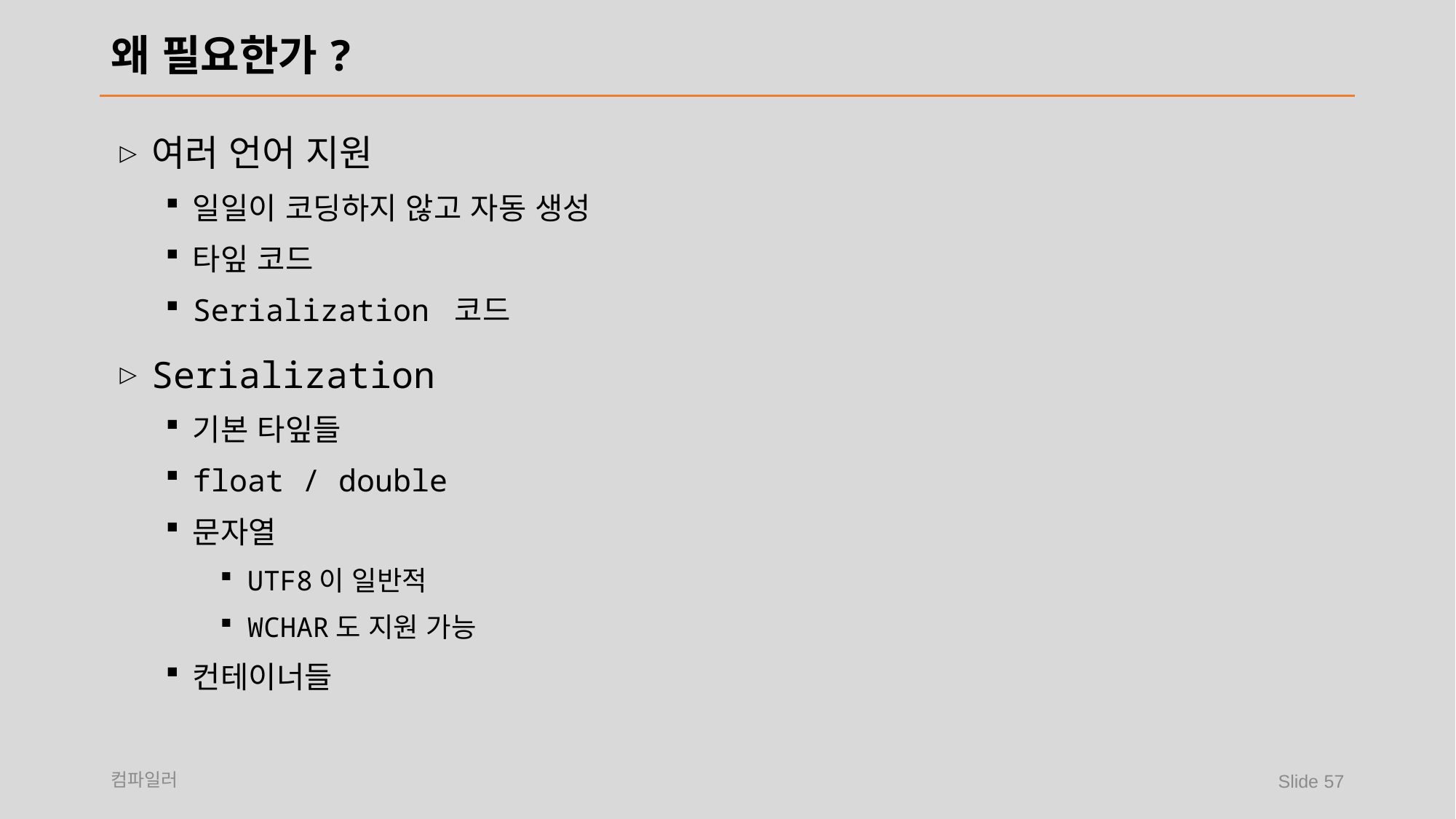

# 왜 필요한가?
여러 언어 지원
일일이 코딩하지 않고 자동 생성
타잎 코드
Serialization 코드
Serialization
기본 타잎들
float / double
문자열
UTF8이 일반적
WCHAR도 지원 가능
컨테이너들

컴파일러
57